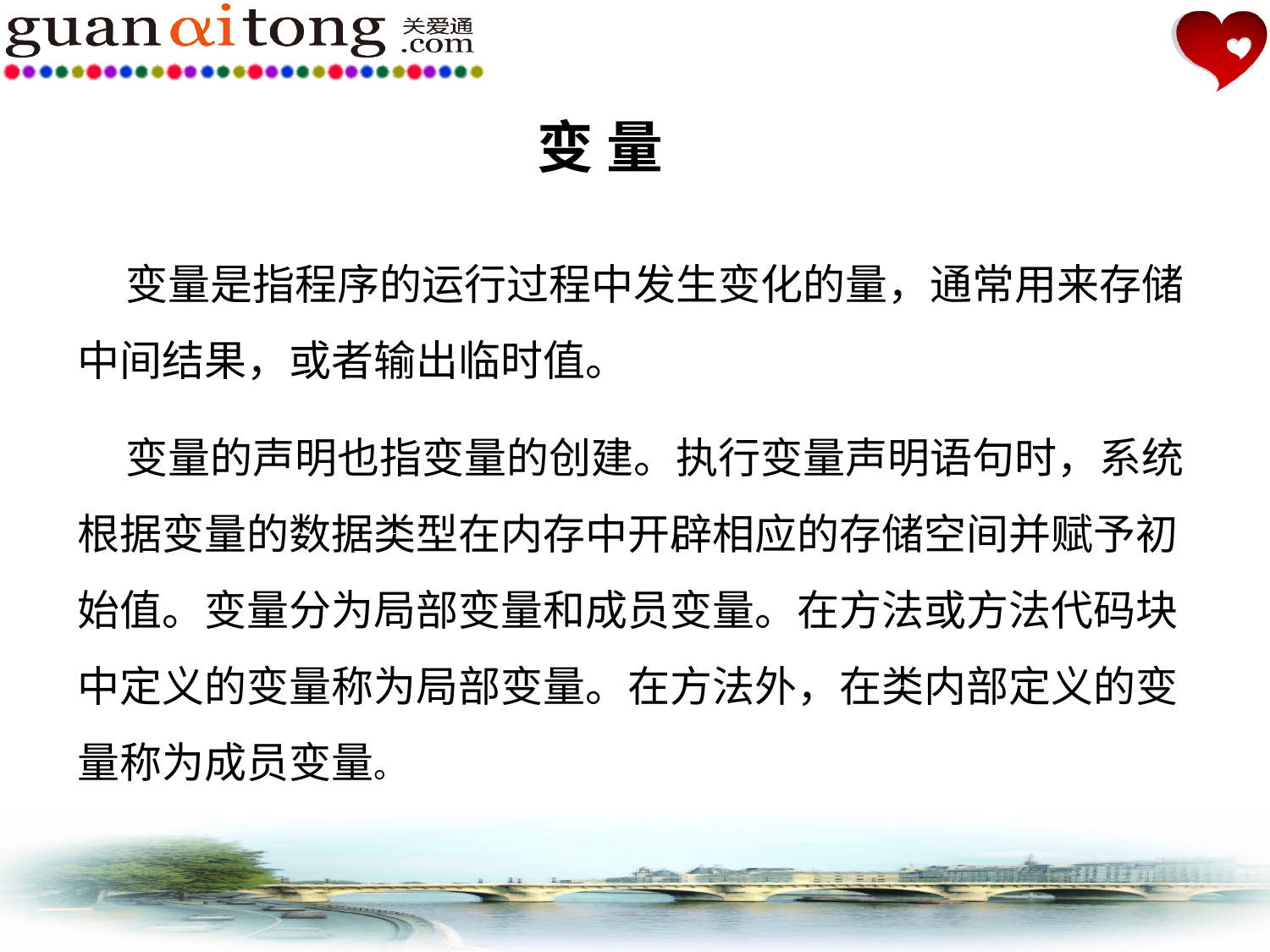

变 量
    变量是指程序的运行过程中发生变化的量，通常用来存储中间结果，或者输出临时值。
    变量的声明也指变量的创建。执行变量声明语句时，系统根据变量的数据类型在内存中开辟相应的存储空间并赋予初始值。变量分为局部变量和成员变量。在方法或方法代码块中定义的变量称为局部变量。在方法外，在类内部定义的变量称为成员变量。